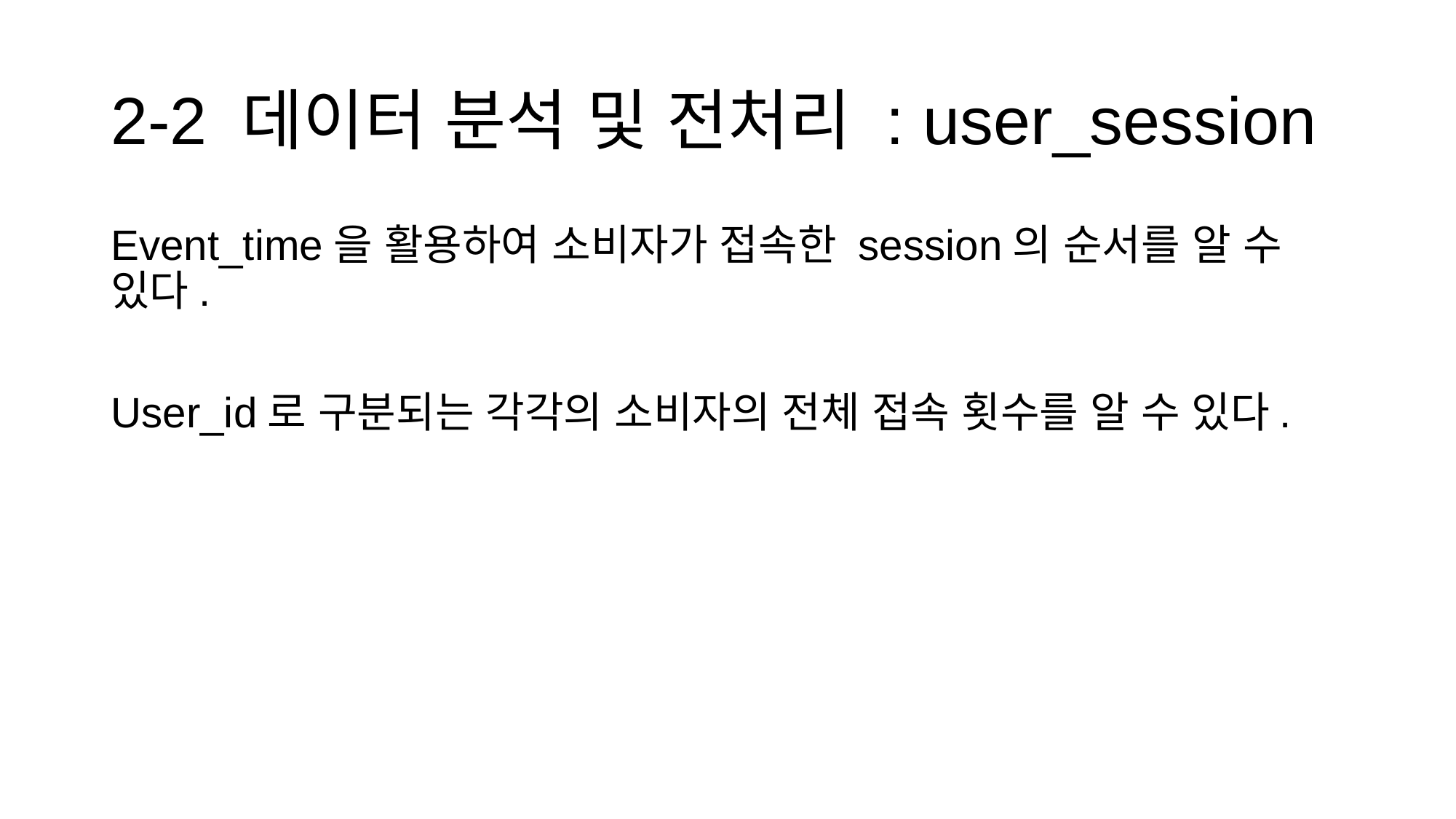

# 2-2 데이터 분석 및 전처리 : user_session
Event_time을 활용하여 소비자가 접속한 session의 순서를 알 수 있다.

User_id로 구분되는 각각의 소비자의 전체 접속 횟수를 알 수 있다.